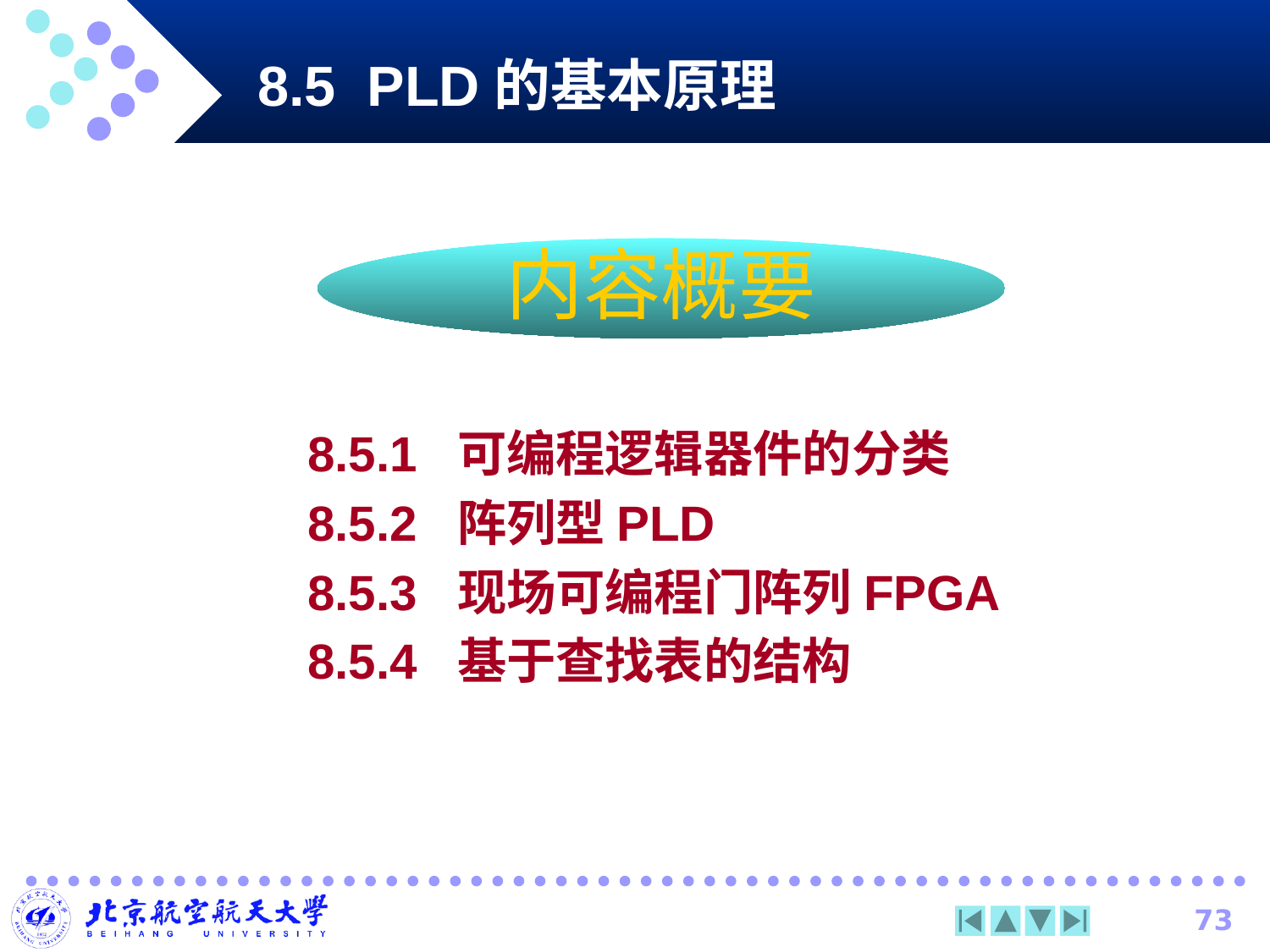

# 8.5  PLD的基本原理
内容概要
8.5.1  可编程逻辑器件的分类
8.5.2  阵列型PLD
8.5.3  现场可编程门阵列FPGA
8.5.4  基于查找表的结构
73